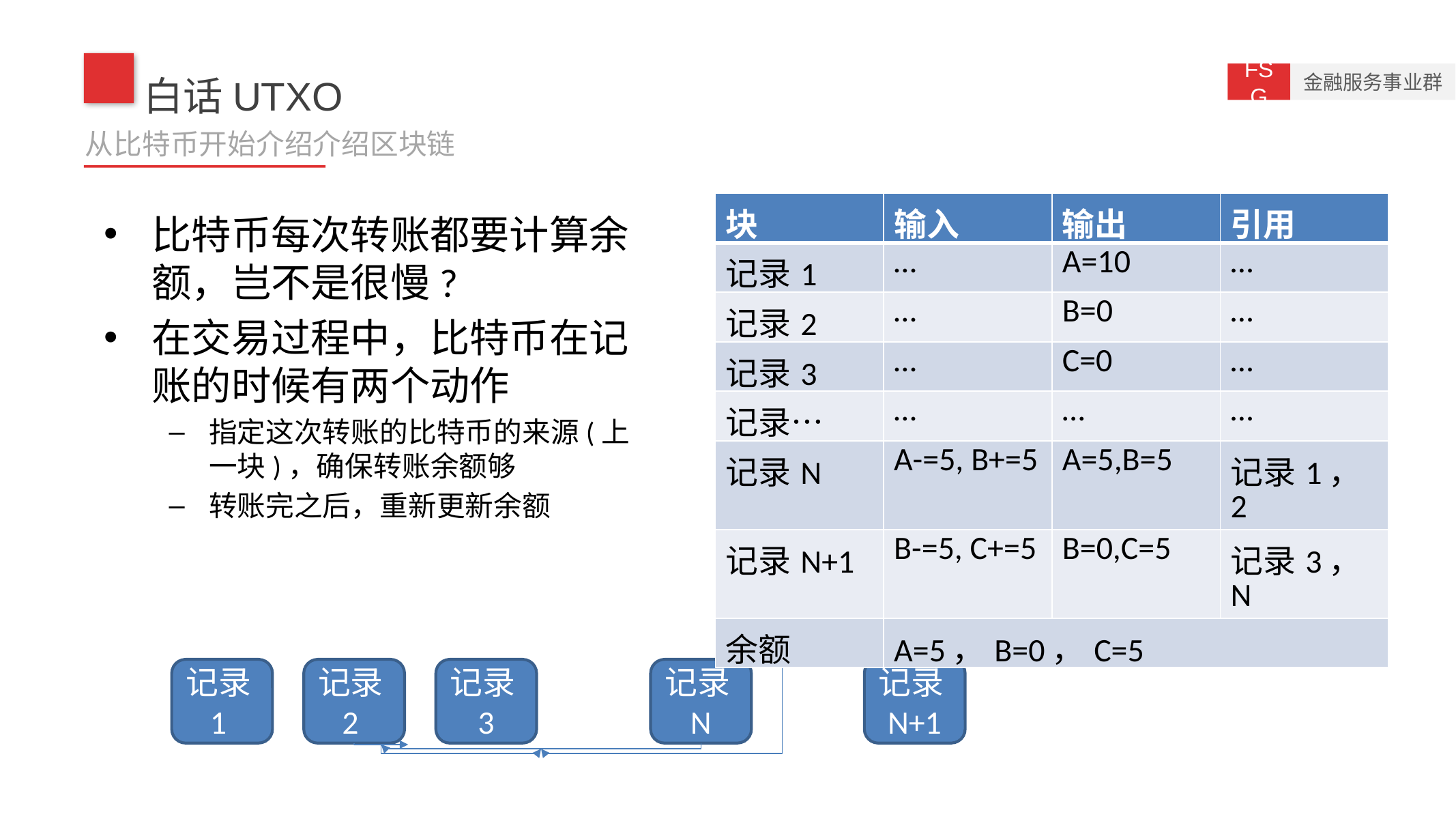

白话UTXO

从比特币开始介绍介绍区块链

| 块 | 输入 | 输出 | 引用 |
| --- | --- | --- | --- |
| 记录1 | … | A=10 | … |
| 记录2 | … | B=0 | … |
| 记录3 | … | C=0 | … |
| 记录… | … | … | … |
| 记录N | A-=5, B+=5 | A=5,B=5 | 记录1，2 |
| 记录N+1 | B-=5, C+=5 | B=0,C=5 | 记录3，N |
| 余额 | A=5，B=0，C=5 |  |  |
比特币每次转账都要计算余额，岂不是很慢?
在交易过程中，比特币在记账的时候有两个动作
指定这次转账的比特币的来源(上一块)，确保转账余额够
转账完之后，重新更新余额

记录1
记录2
记录3
记录N
记录N+1